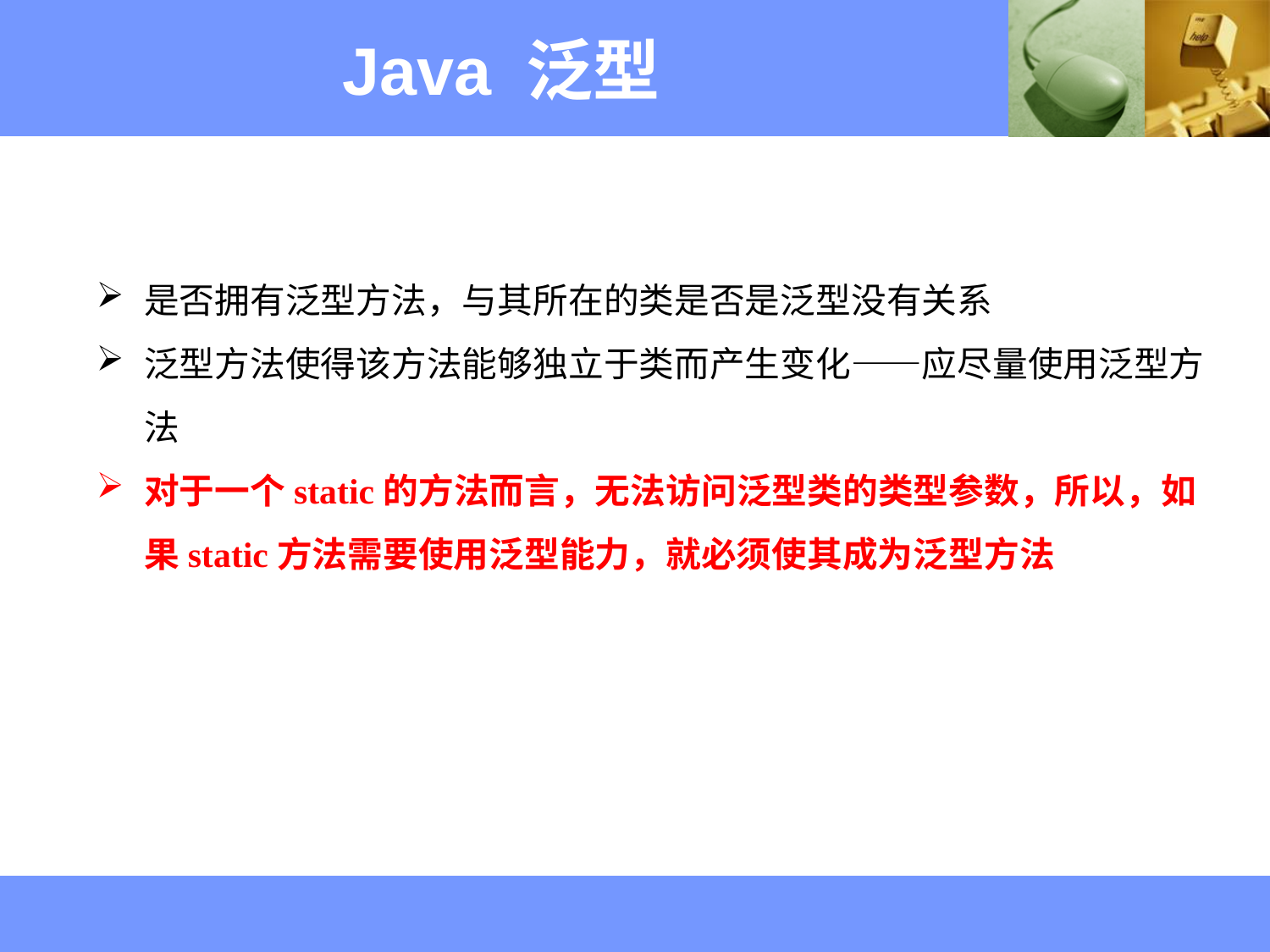

Java 泛型
是否拥有泛型方法，与其所在的类是否是泛型没有关系
泛型方法使得该方法能够独立于类而产生变化——应尽量使用泛型方法
对于一个static的方法而言，无法访问泛型类的类型参数，所以，如果static方法需要使用泛型能力，就必须使其成为泛型方法